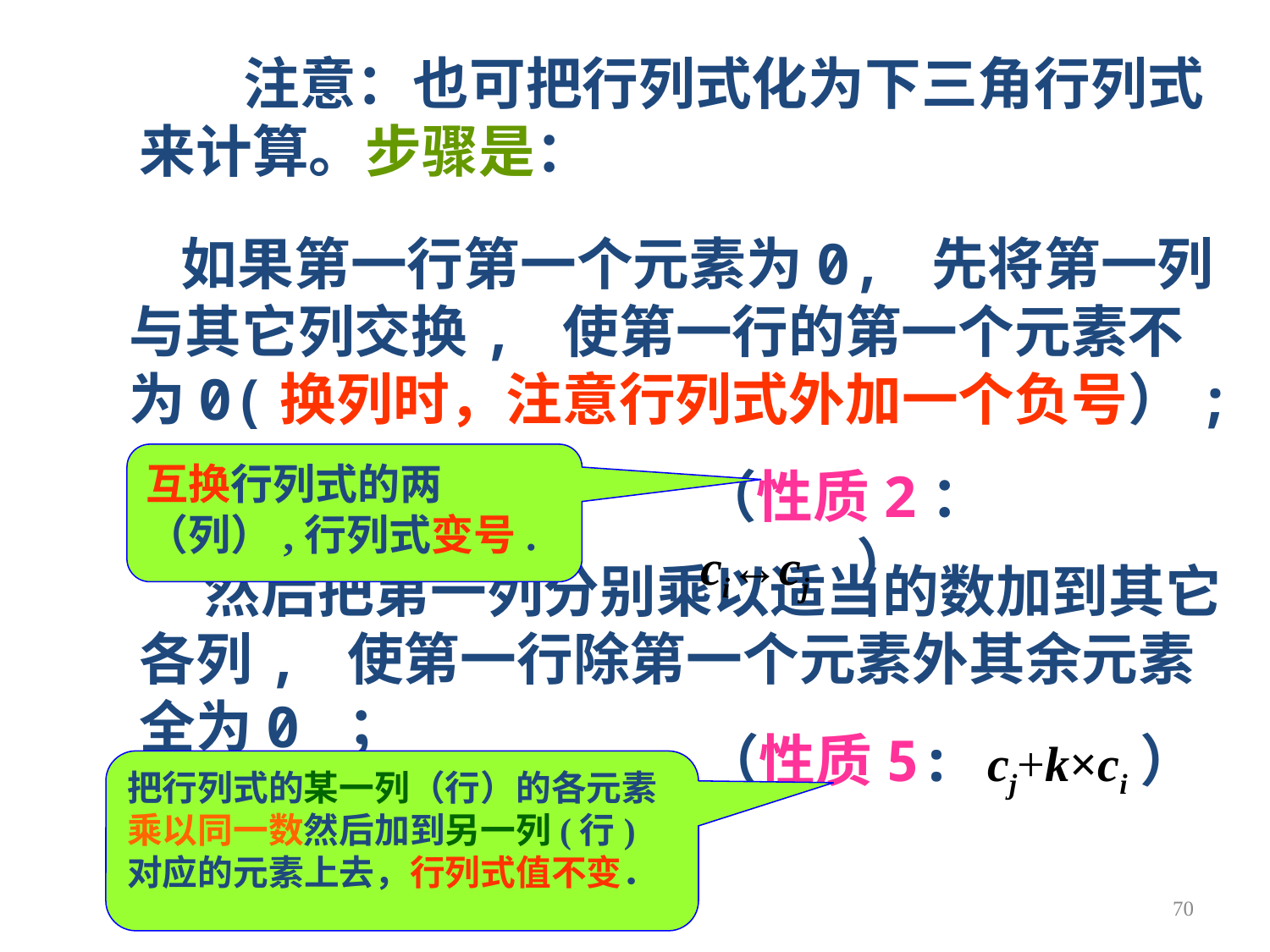

注意：也可把行列式化为下三角行列式来计算。步骤是：
   如果第一行第一个元素为0, 先将第一列与其它列交换, 使第一行的第一个元素不为0(换列时，注意行列式外加一个负号）;
互换行列式的两（列）,行列式变号.
（性质2： ci↔cj ）
    然后把第一列分别乘以适当的数加到其它各列, 使第一行除第一个元素外其余元素全为0 ；
（性质5: cj+k×ci）
把行列式的某一列（行）的各元素乘以同一数然后加到另一列(行)对应的元素上去，行列式值不变．
70